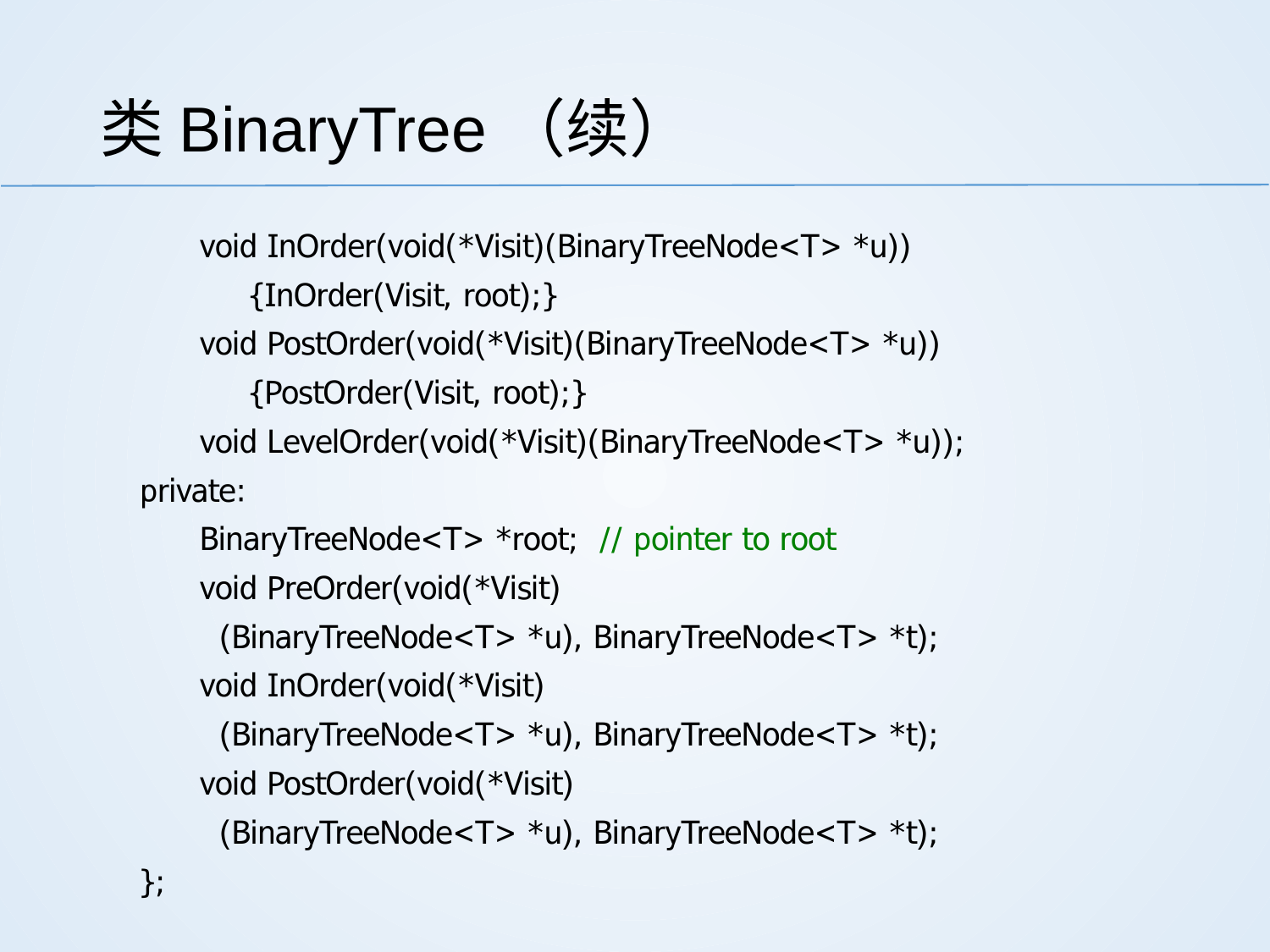

# 类BinaryTree（续）
      void InOrder(void(*Visit)(BinaryTreeNode<T> *u))
           {InOrder(Visit, root);}
      void PostOrder(void(*Visit)(BinaryTreeNode<T> *u))
           {PostOrder(Visit, root);}
      void LevelOrder(void(*Visit)(BinaryTreeNode<T> *u));
private:
      BinaryTreeNode<T> *root;  // pointer to root
      void PreOrder(void(*Visit)
        (BinaryTreeNode<T> *u), BinaryTreeNode<T> *t);
      void InOrder(void(*Visit)
        (BinaryTreeNode<T> *u), BinaryTreeNode<T> *t);
      void PostOrder(void(*Visit)
        (BinaryTreeNode<T> *u), BinaryTreeNode<T> *t);
};
37